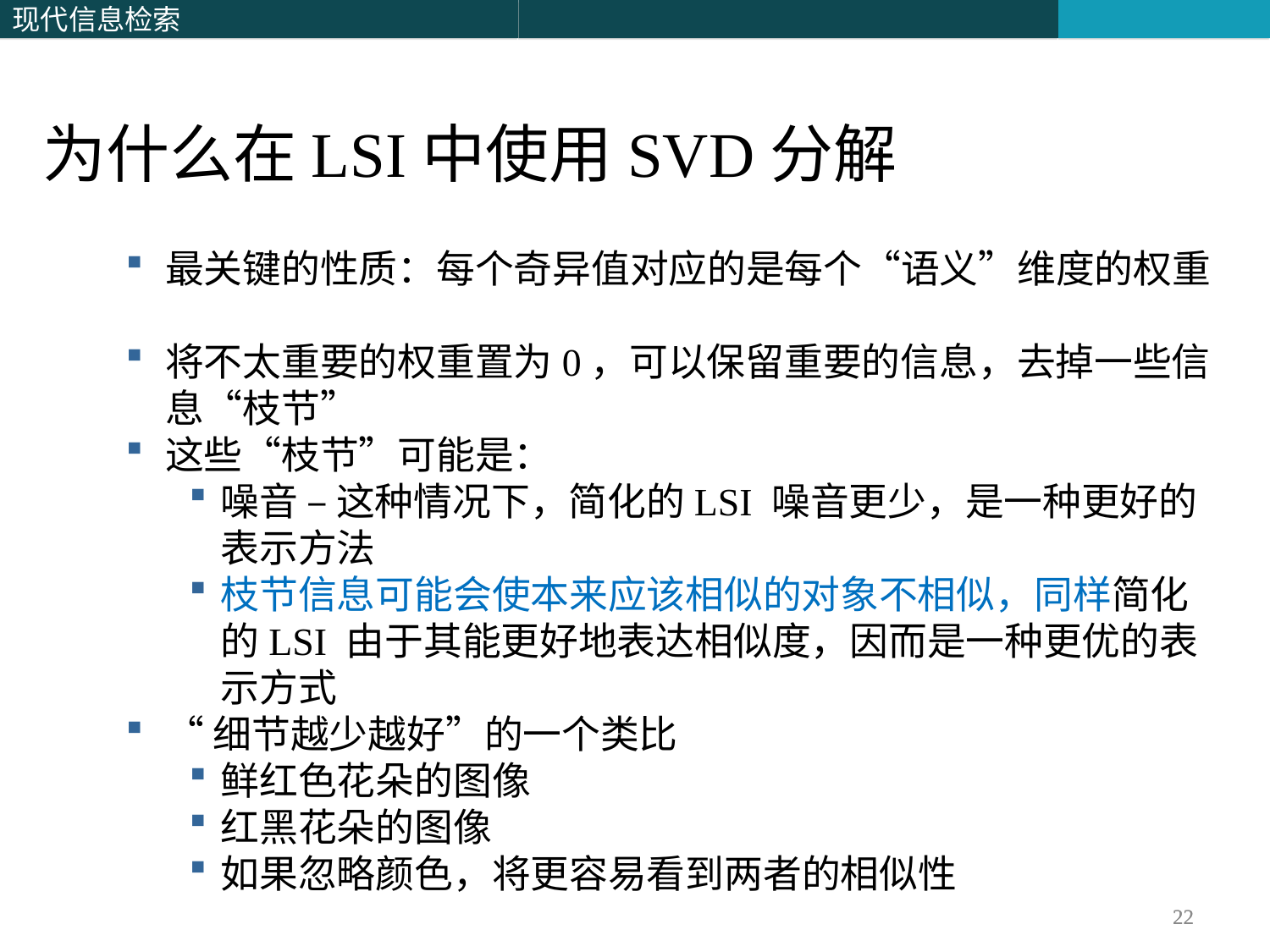

为什么在LSI中使用SVD分解
最关键的性质：每个奇异值对应的是每个“语义”维度的权重

将不太重要的权重置为0，可以保留重要的信息，去掉一些信息“枝节”
这些“枝节”可能是：
噪音 – 这种情况下，简化的LSI 噪音更少，是一种更好的表示方法
枝节信息可能会使本来应该相似的对象不相似，同样简化的LSI 由于其能更好地表达相似度，因而是一种更优的表示方式
“细节越少越好”的一个类比
鲜红色花朵的图像
红黑花朵的图像
如果忽略颜色，将更容易看到两者的相似性
22
22